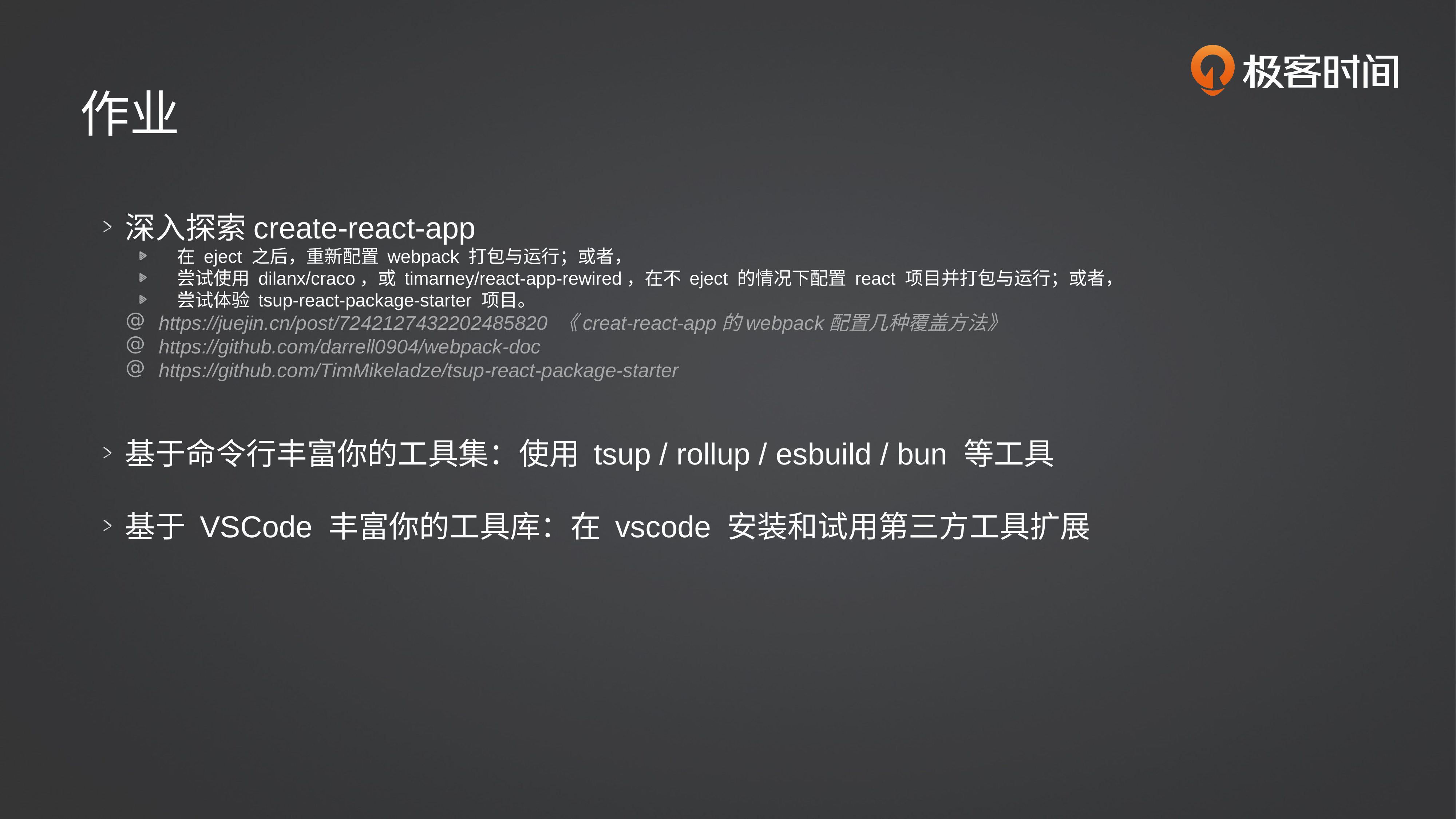

作业
深入探索create-react-app
在 eject 之后，重新配置 webpack 打包与运行；或者，
尝试使用 dilanx/craco，或 timarney/react-app-rewired，在不 eject 的情况下配置 react 项目并打包与运行；或者，
尝试体验 tsup-react-package-starter 项目。
https://juejin.cn/post/7242127432202485820 《creat-react-app的webpack配置几种覆盖方法》
https://github.com/darrell0904/webpack-doc
https://github.com/TimMikeladze/tsup-react-package-starter
基于命令行丰富你的工具集：使用 tsup / rollup / esbuild / bun 等工具
基于 VSCode 丰富你的工具库：在 vscode 安装和试用第三方工具扩展